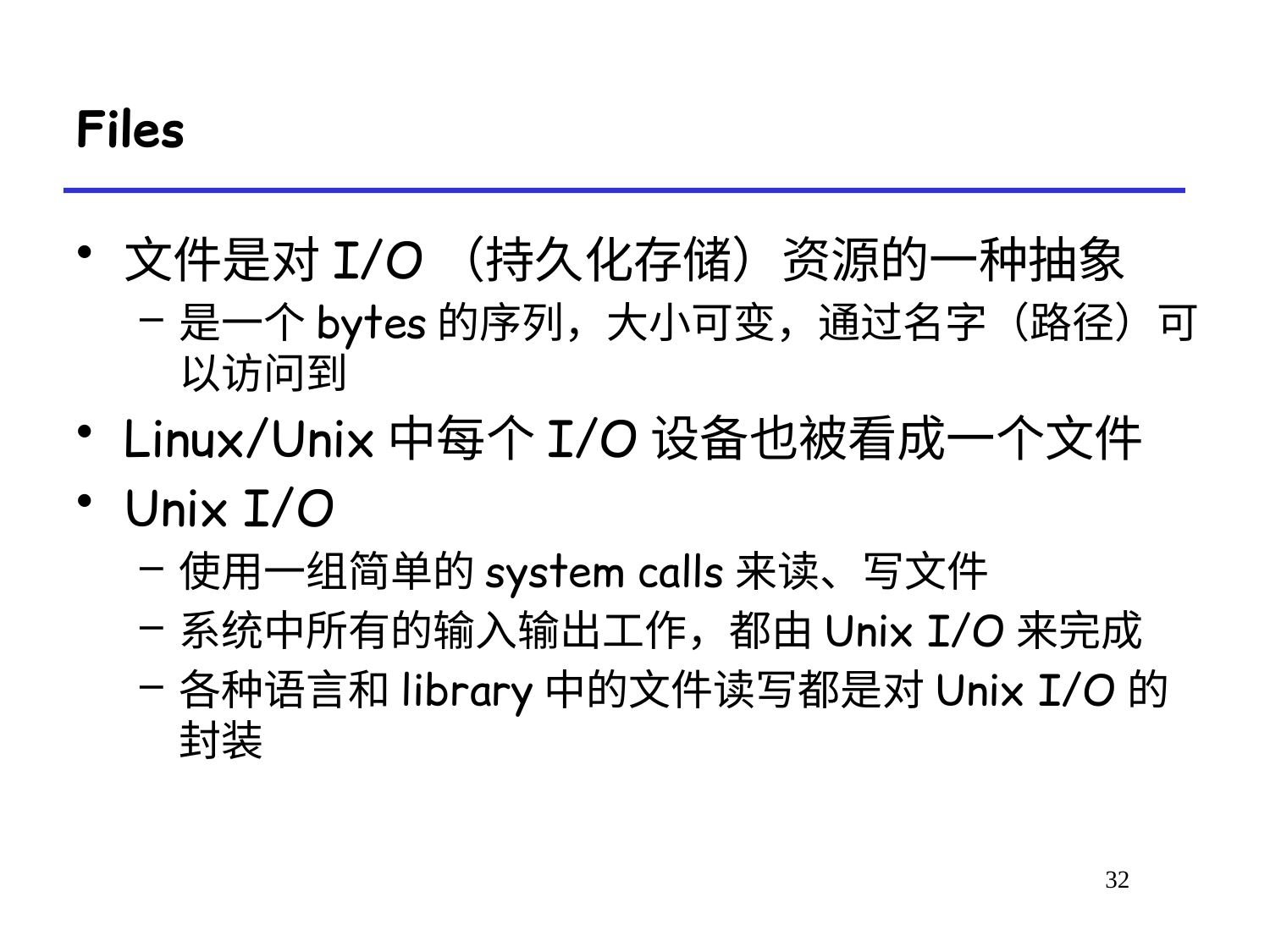

Files
文件是对I/O（持久化存储）资源的一种抽象
是一个bytes的序列，大小可变，通过名字（路径）可以访问到
Linux/Unix中每个I/O设备也被看成一个文件
Unix I/O
使用一组简单的system calls来读、写文件
系统中所有的输入输出工作，都由Unix I/O来完成
各种语言和library中的文件读写都是对Unix I/O的封装
# 32